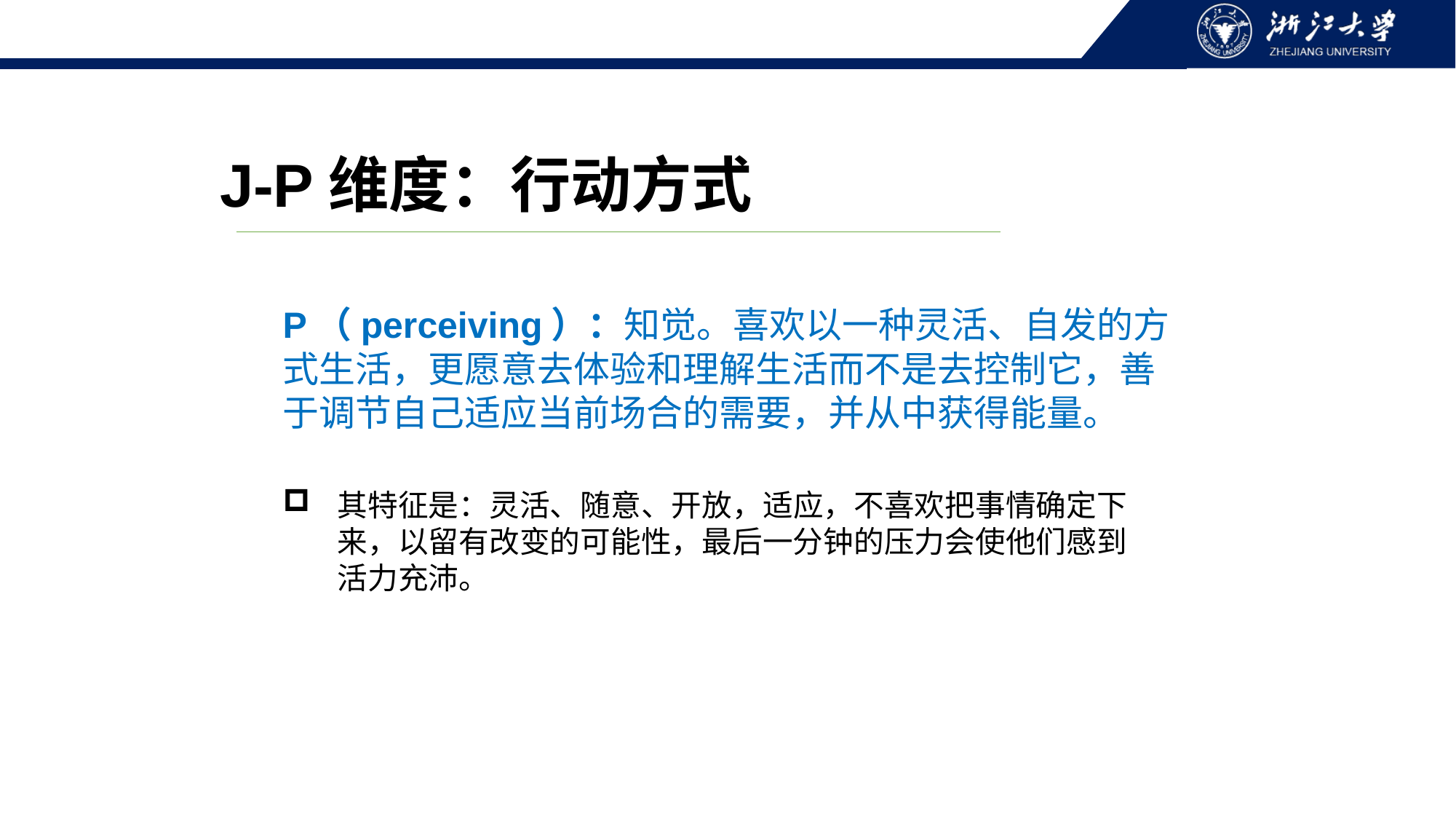

J-P维度：行动方式
P（perceiving）：知觉。喜欢以一种灵活、自发的方式生活，更愿意去体验和理解生活而不是去控制它，善于调节自己适应当前场合的需要，并从中获得能量。
其特征是：灵活、随意、开放，适应，不喜欢把事情确定下来，以留有改变的可能性，最后一分钟的压力会使他们感到活力充沛。